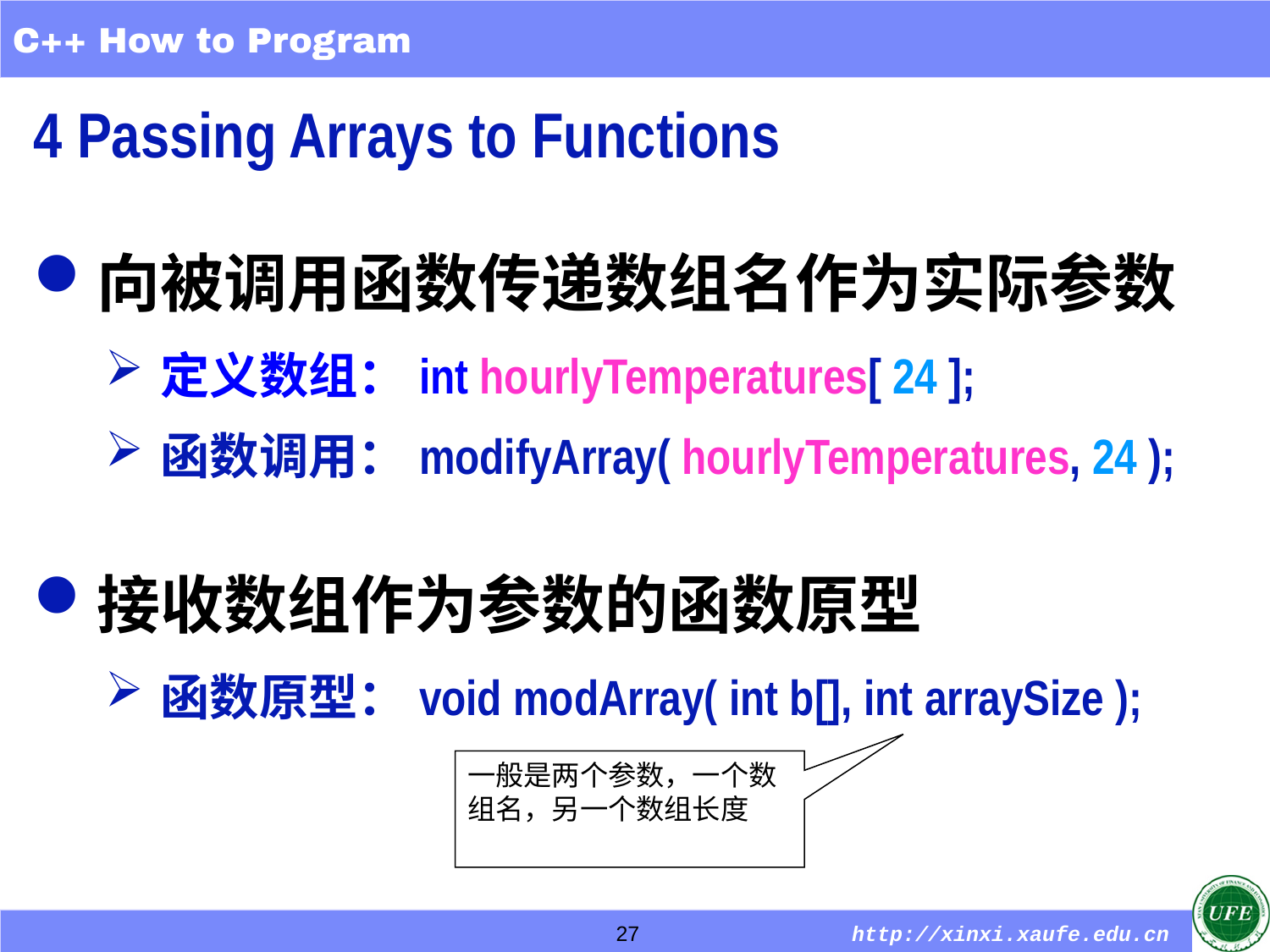

4 Passing Arrays to Functions
向被调用函数传递数组名作为实际参数
定义数组：int hourlyTemperatures[ 24 ];
函数调用：modifyArray( hourlyTemperatures, 24 );
接收数组作为参数的函数原型
函数原型：void modArray( int b[], int arraySize );
一般是两个参数，一个数组名，另一个数组长度
27